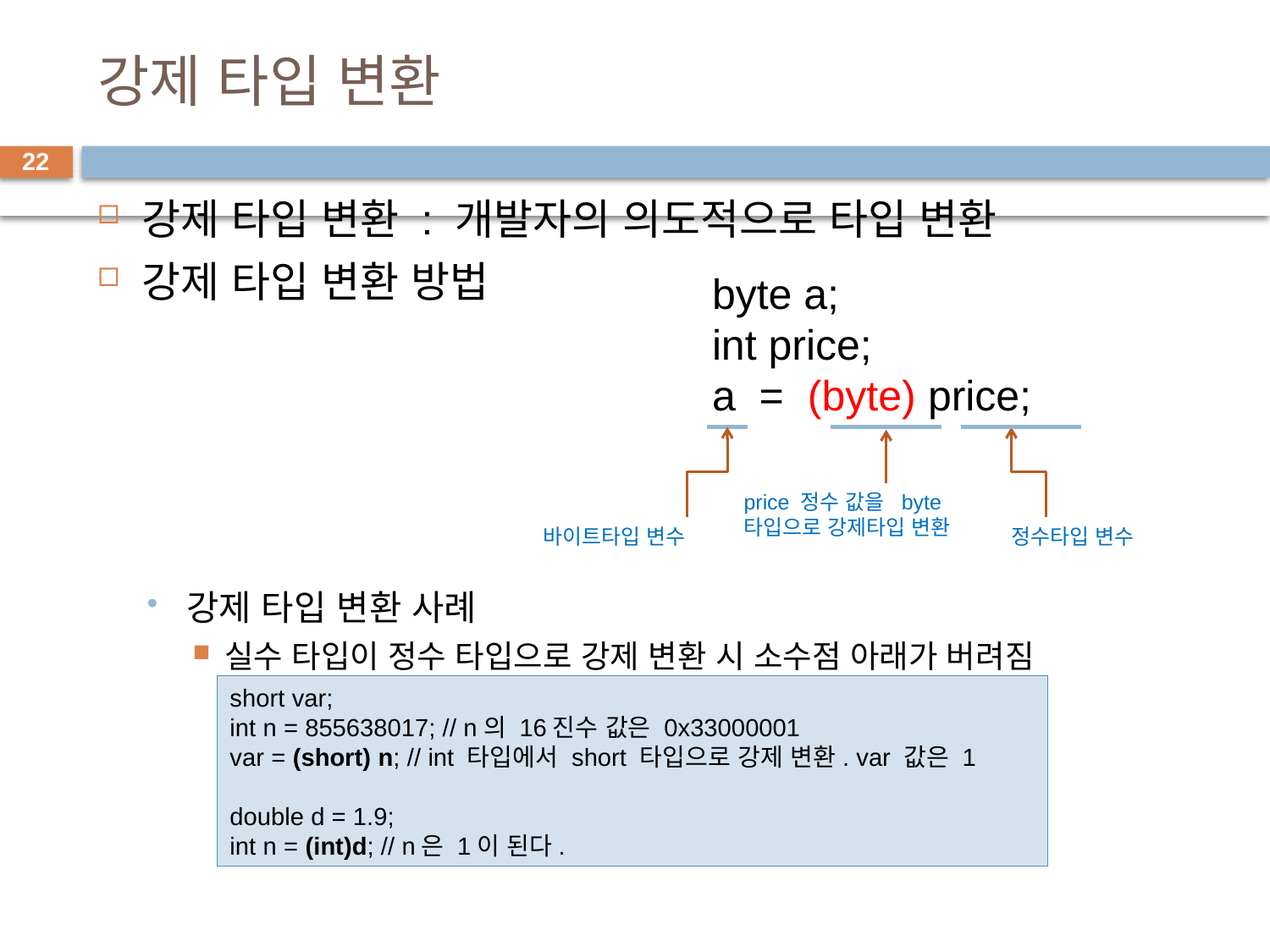

# 강제 타입 변환
22
강제 타입 변환 : 개발자의 의도적으로 타입 변환
강제 타입 변환 방법

강제 타입 변환 사례
실수 타입이 정수 타입으로 강제 변환 시 소수점 아래가 버려짐
데이터 손실
byte a;
int price;
a  =  (byte) price;
price 정수 값을  byte
타입으로 강제타입 변환
바이트타입 변수
정수타입 변수
short var;
int n = 855638017; // n의 16진수 값은 0x33000001
var = (short) n; // int 타입에서 short 타입으로 강제 변환. var 값은 1

double d = 1.9;
int n = (int)d; // n은 1이 된다.